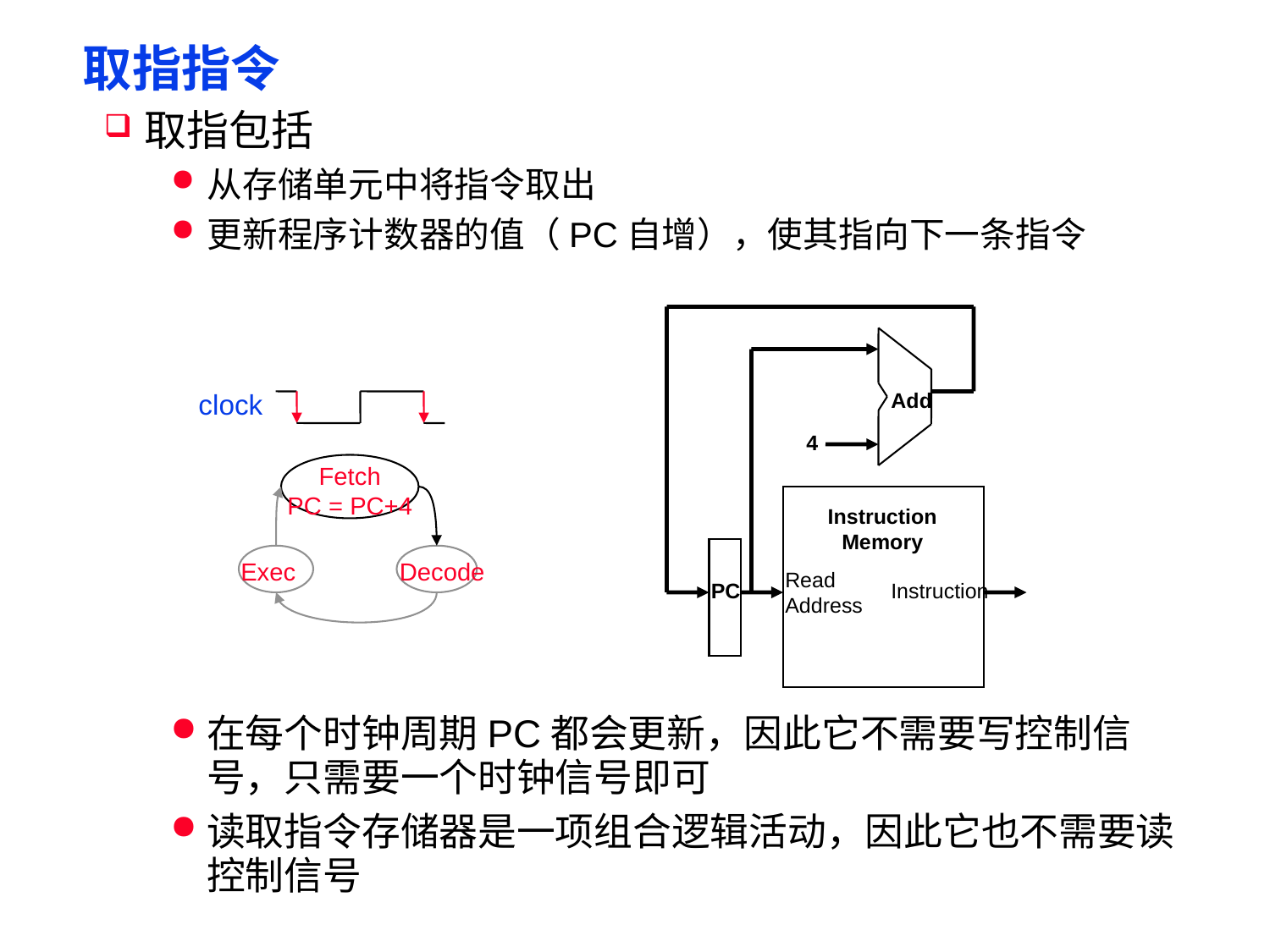

# 取指指令
取指包括
从存储单元中将指令取出
更新程序计数器的值（PC自增），使其指向下一条指令

Add

4

Instruction
Memory

Read
Address
PC
Instruction

clock

Fetch
PC = PC+4

Exec
Decode
在每个时钟周期PC都会更新，因此它不需要写控制信号，只需要一个时钟信号即可
读取指令存储器是一项组合逻辑活动，因此它也不需要读控制信号